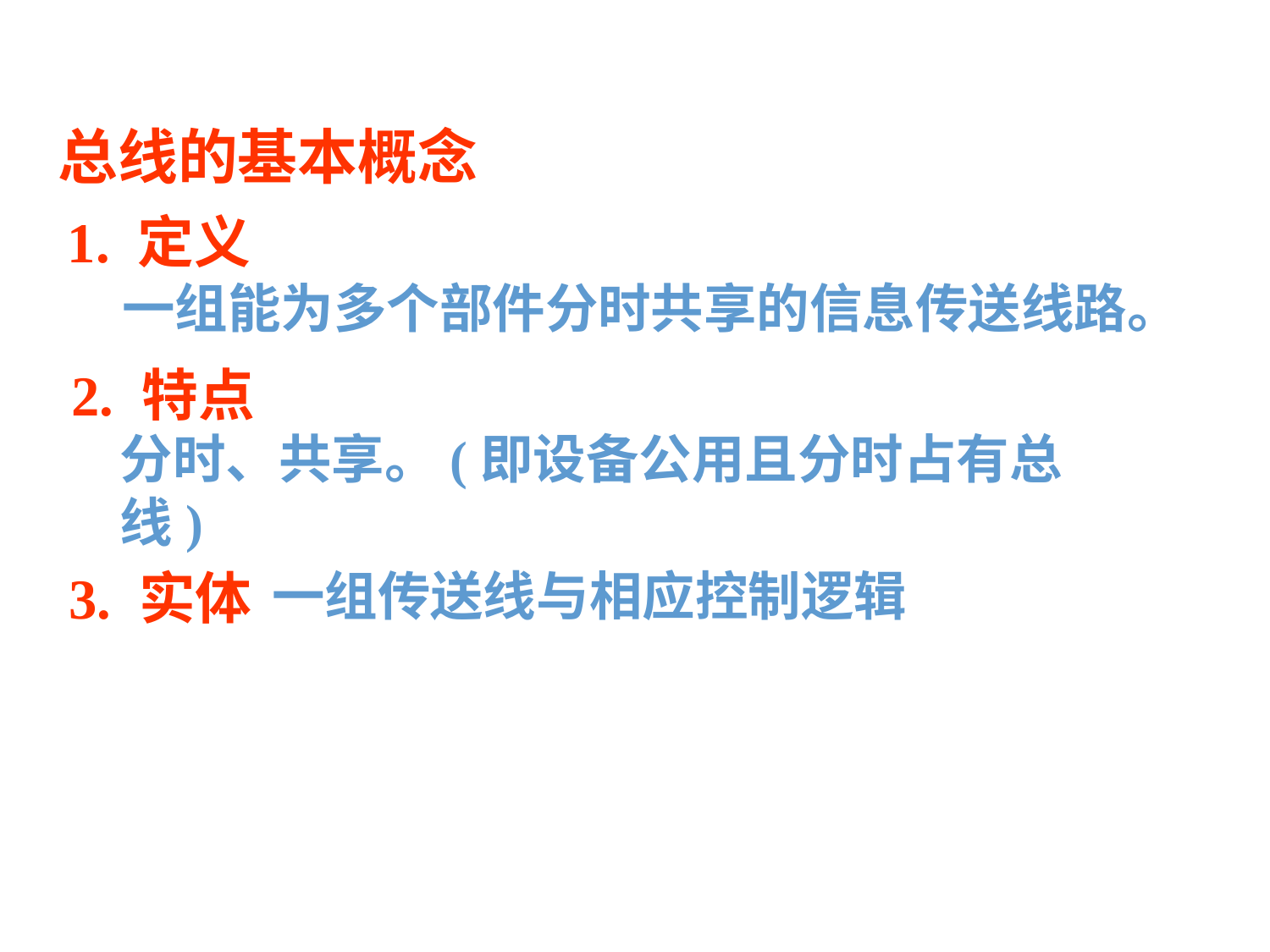

总线的基本概念
1. 定义
一组能为多个部件分时共享的信息传送线路。
2. 特点
分时、共享。(即设备公用且分时占有总线)
3. 实体
一组传送线与相应控制逻辑